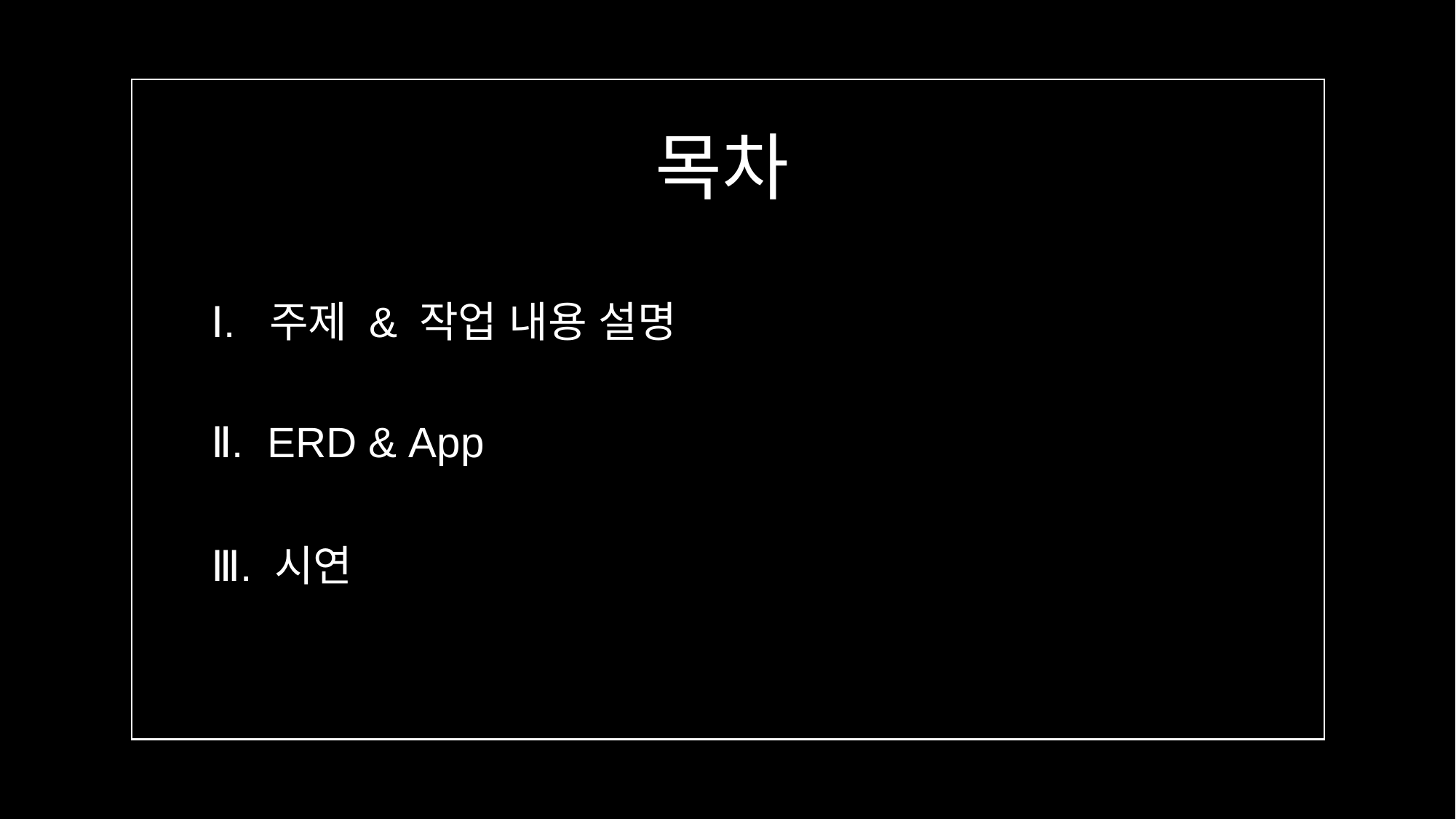

# 목차
Ⅰ.  주제 & 작업 내용 설명

Ⅱ.  ERD & App
Ⅲ. 시연